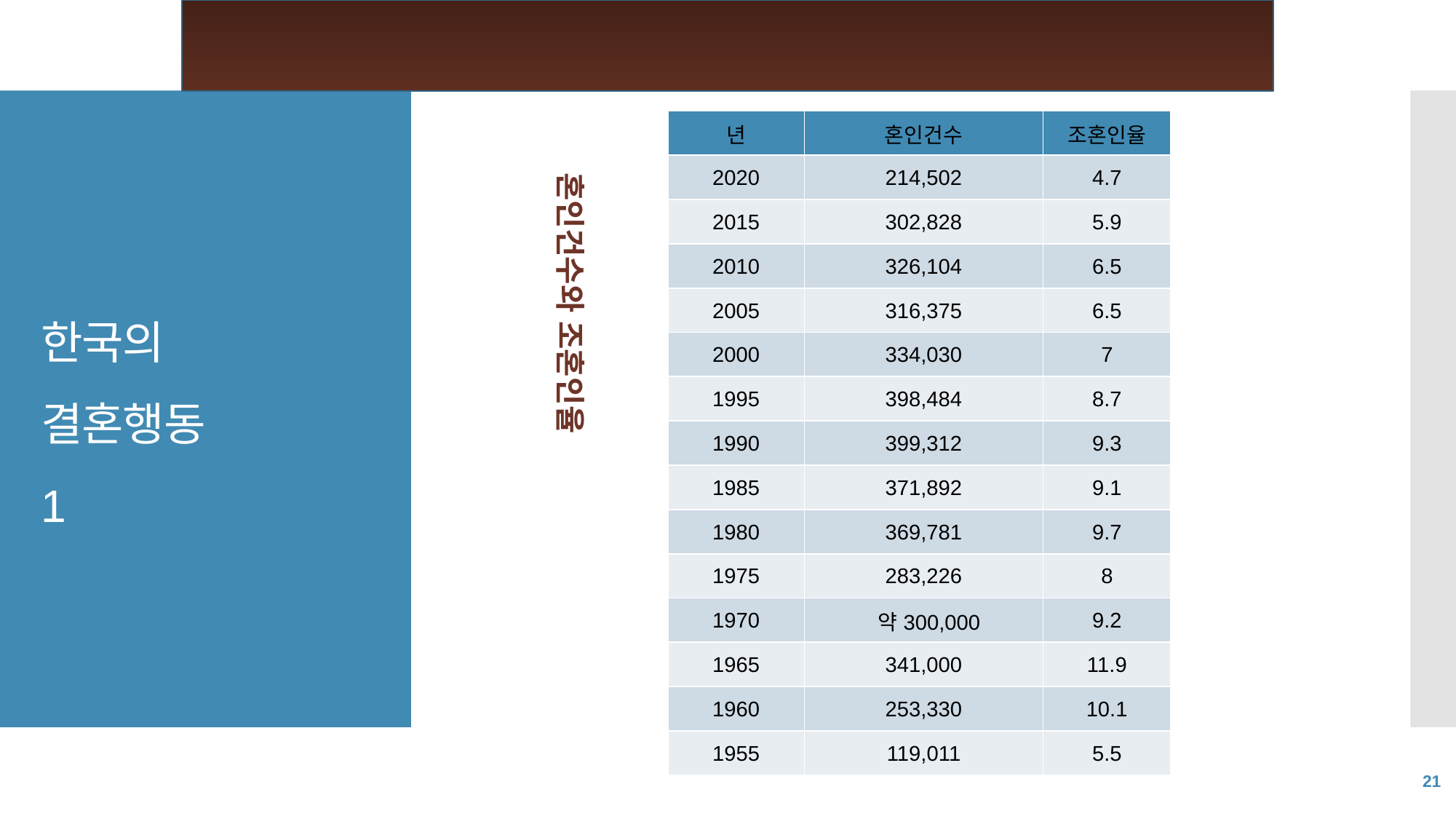

| 년 | 혼인건수 | 조혼인율 |
| --- | --- | --- |
| 2020 | 214,502 | 4.7 |
| 2015 | 302,828 | 5.9 |
| 2010 | 326,104 | 6.5 |
| 2005 | 316,375 | 6.5 |
| 2000 | 334,030 | 7 |
| 1995 | 398,484 | 8.7 |
| 1990 | 399,312 | 9.3 |
| 1985 | 371,892 | 9.1 |
| 1980 | 369,781 | 9.7 |
| 1975 | 283,226 | 8 |
| 1970 | 약300,000 | 9.2 |
| 1965 | 341,000 | 11.9 |
| 1960 | 253,330 | 10.1 |
| 1955 | 119,011 | 5.5 |
# 한국의 결혼행동 1
혼인건수와 조혼인율
21